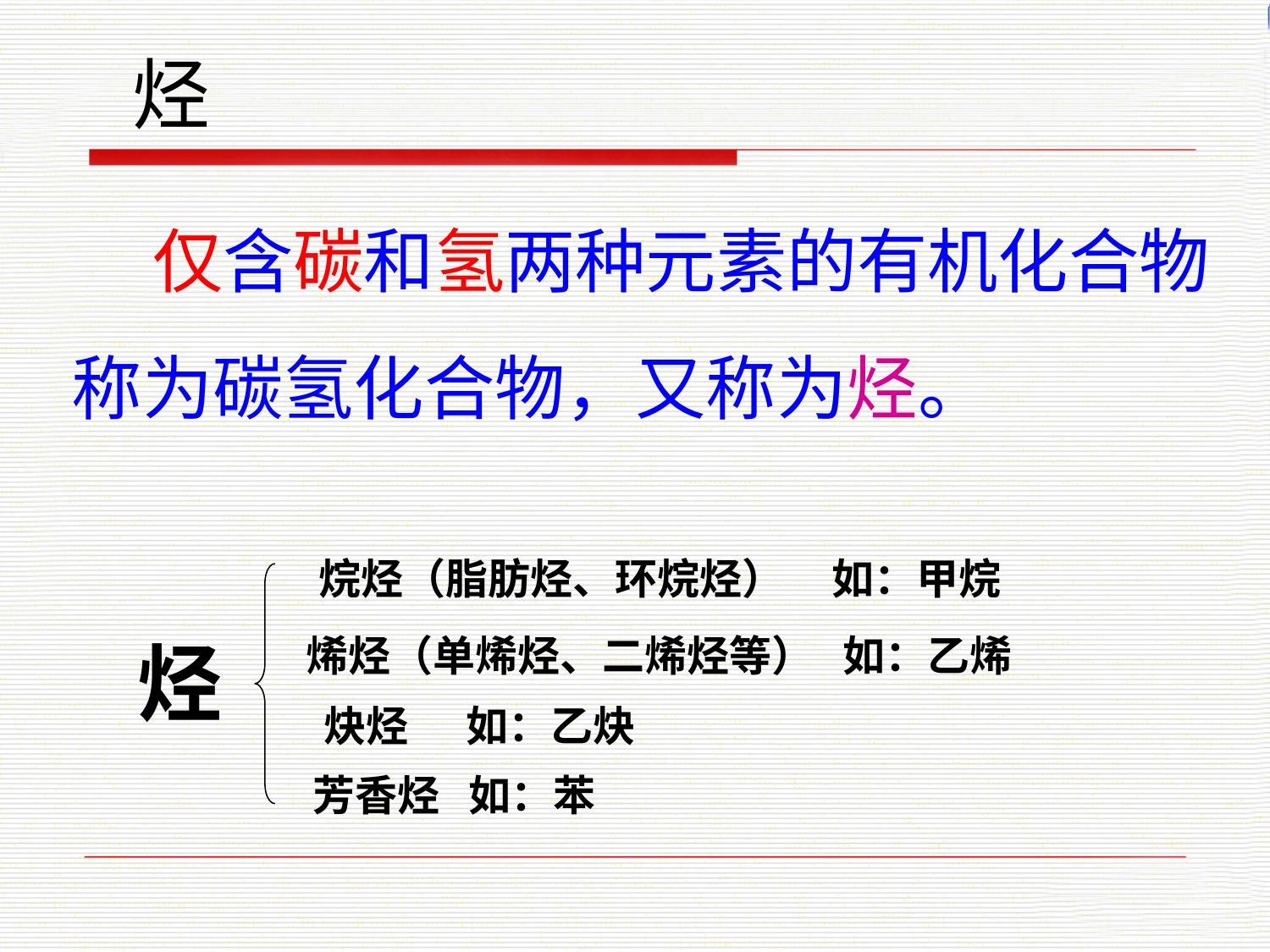

烃
    仅含碳和氢两种元素的有机化合物称为碳氢化合物，又称为烃。
烷烃（脂肪烃、环烷烃）     如：甲烷

烯烃（单烯烃、二烯烃等）   如：乙烯
烃
炔烃      如：乙炔
芳香烃   如：苯